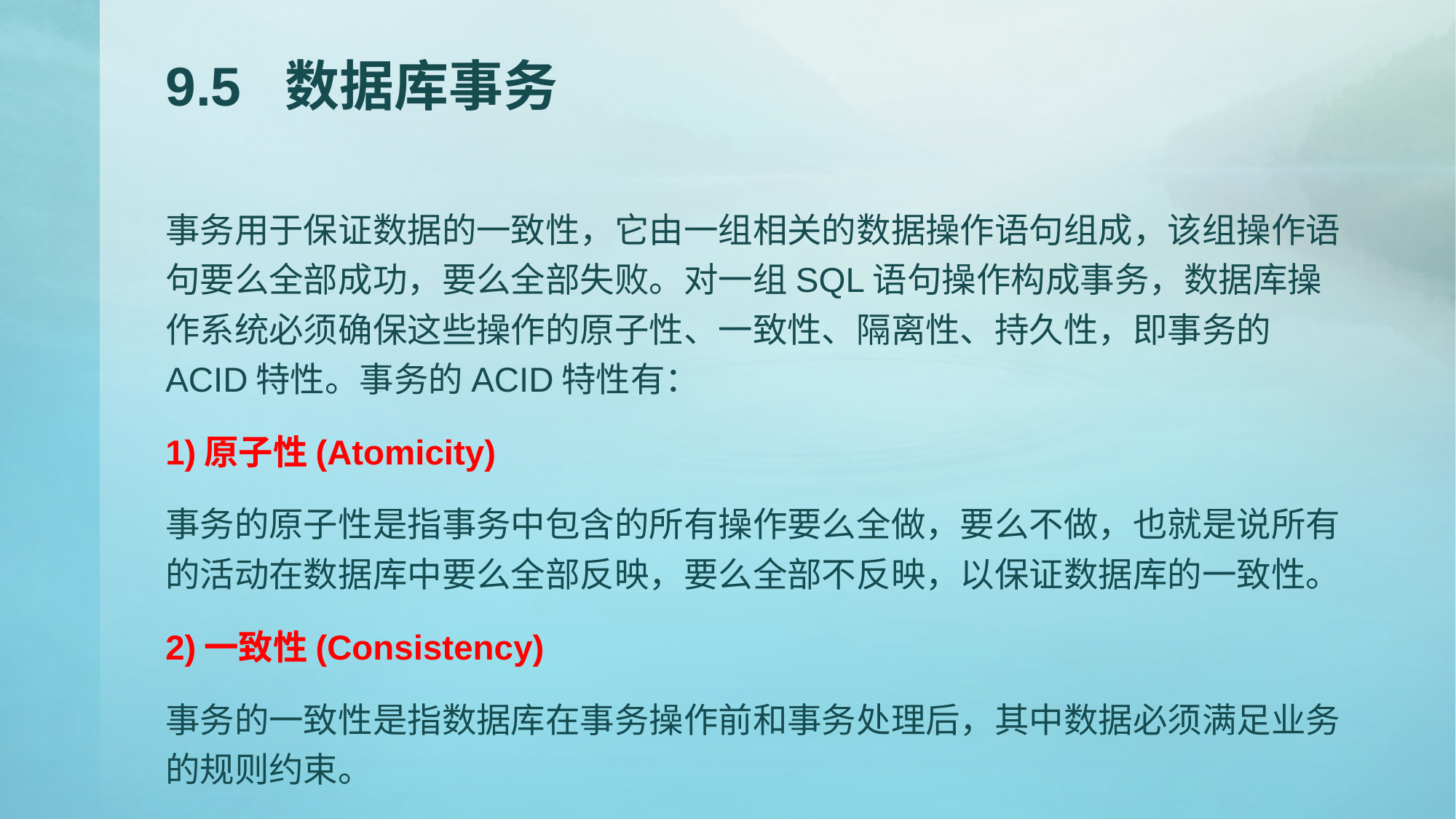

# 9.5  数据库事务
事务用于保证数据的一致性，它由一组相关的数据操作语句组成，该组操作语句要么全部成功，要么全部失败。对一组SQL语句操作构成事务，数据库操作系统必须确保这些操作的原子性、一致性、隔离性、持久性，即事务的ACID特性。事务的ACID特性有：
1)原子性(Atomicity)
事务的原子性是指事务中包含的所有操作要么全做，要么不做，也就是说所有的活动在数据库中要么全部反映，要么全部不反映，以保证数据库的一致性。
2)一致性(Consistency)
事务的一致性是指数据库在事务操作前和事务处理后，其中数据必须满足业务的规则约束。